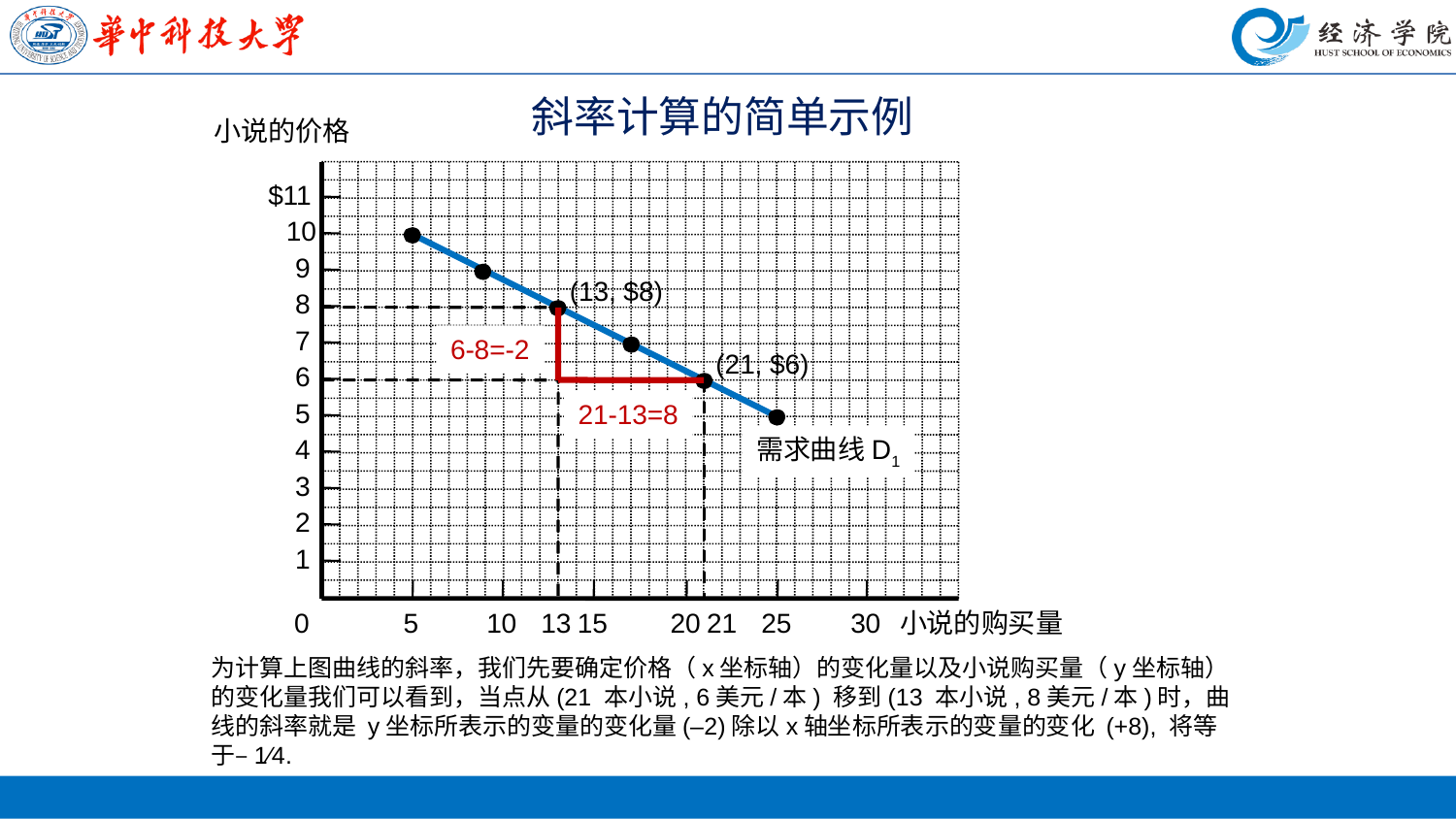

#
75
.
斜率计算的简单示例
小说的价格
$11
10
9
8
7
6
5
4
3
2
1

需求曲线D1

(13, $8)

(21, $6)

13
6-8=-2
21-13=8
21
5
10
15
20
25
30
0
小说的购买量
为计算上图曲线的斜率，我们先要确定价格（x坐标轴）的变化量以及小说购买量（y坐标轴）的变化量我们可以看到，当点从(21 本小说, 6美元/本) 移到(13 本小说, 8美元/本)时，曲线的斜率就是 y坐标所表示的变量的变化量(–2)除以x轴坐标所表示的变量的变化 (+8), 将等于–1⁄4.